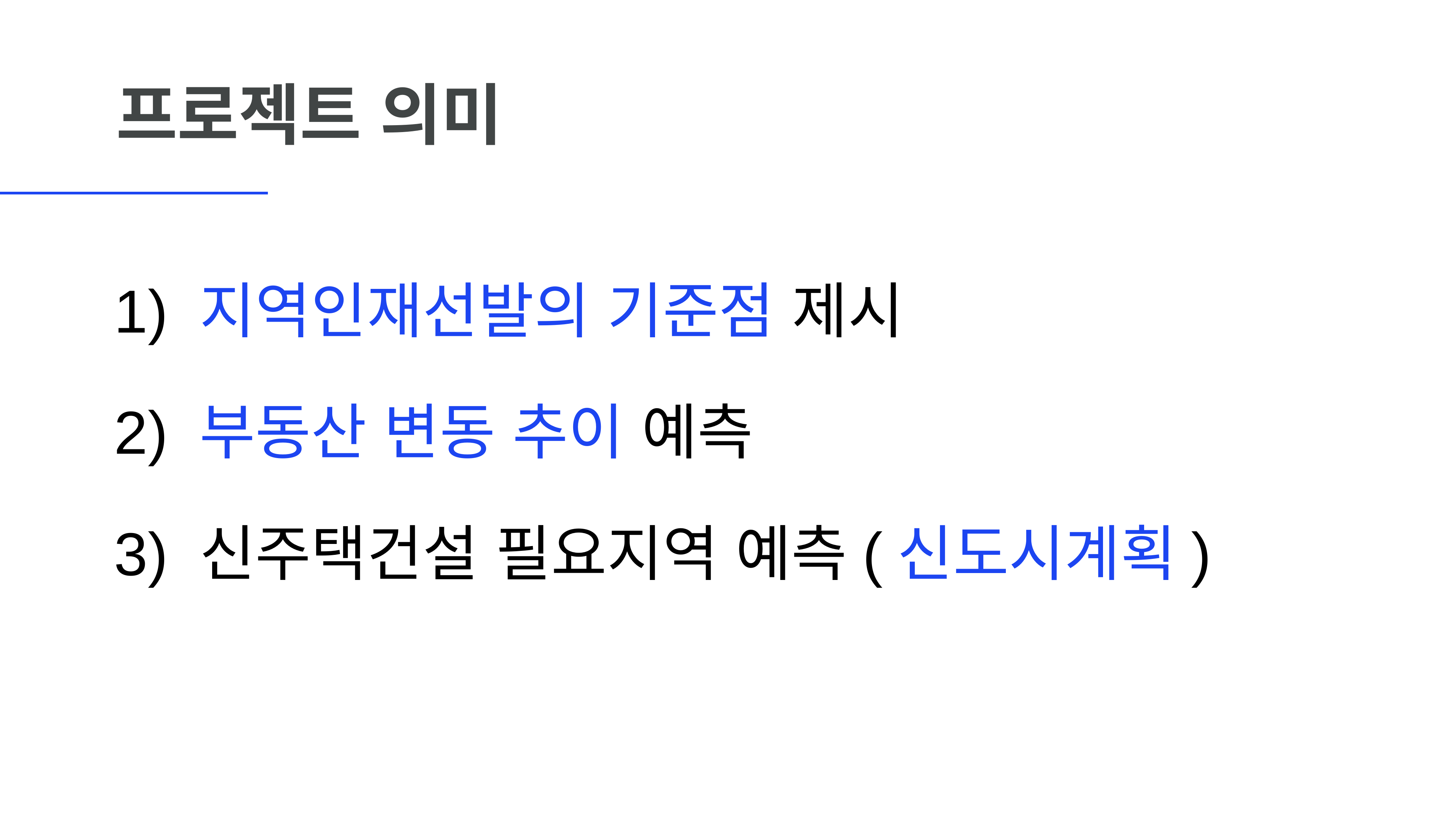

# 프로젝트 의미
1) 지역인재선발의 기준점 제시
2) 부동산 변동 추이 예측
3) 신주택건설 필요지역 예측(신도시계획)